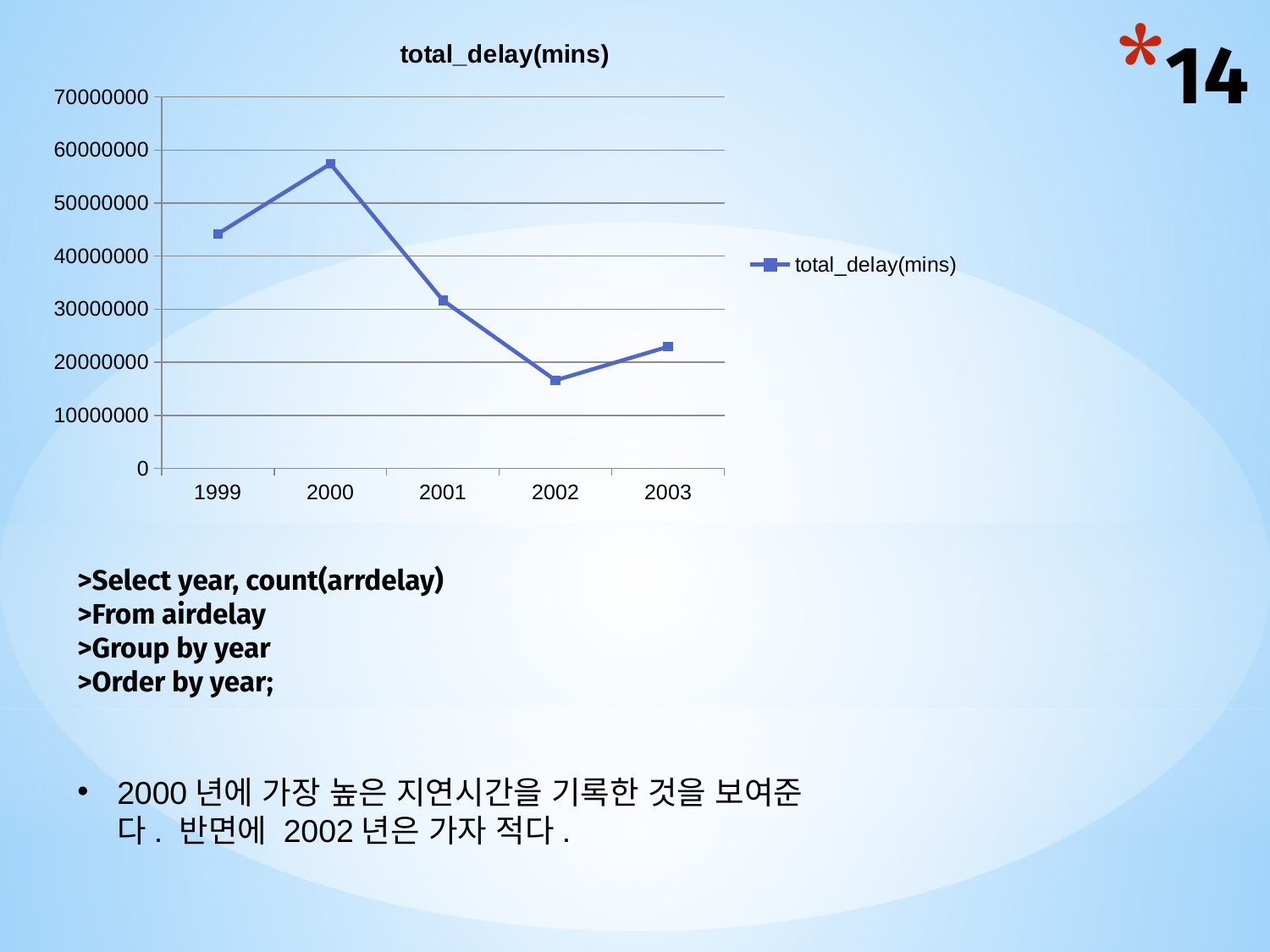

### Chart:

| Category | total_delay(mins) |
|---|---|
| 1999 | 44201930.0 |
| 2000 | 57405062.0 |
| 2001 | 31641888.0 |
| 2002 | 16587637.0 |
| 2003 | 22931403.0 |
# 14
>Select year, count(arrdelay)
>From airdelay
>Group by year
>Order by year;
2000년에 가장 높은 지연시간을 기록한 것을 보여준다. 반면에 2002년은 가자 적다.